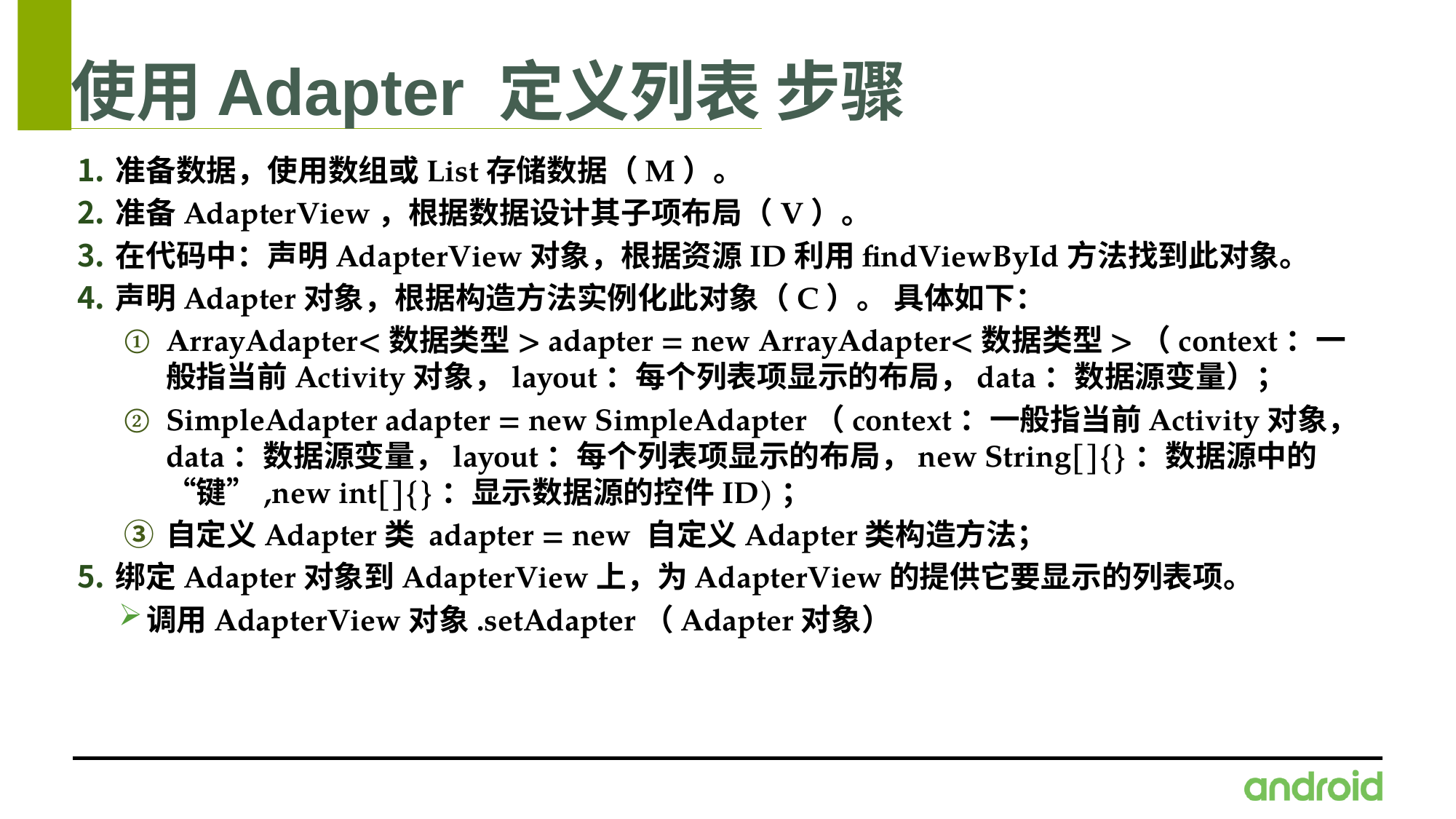

# 使用Adapter 定义列表 步骤
准备数据，使用数组或List存储数据（M）。
准备AdapterView，根据数据设计其子项布局（V）。
在代码中：声明AdapterView对象，根据资源ID利用findViewById方法找到此对象。
声明Adapter对象，根据构造方法实例化此对象（C）。 具体如下：
ArrayAdapter<数据类型> adapter = new ArrayAdapter<数据类型>（context：一般指当前Activity对象，layout：每个列表项显示的布局，data：数据源变量）；
SimpleAdapter adapter = new SimpleAdapter（context：一般指当前Activity对象，data：数据源变量，layout：每个列表项显示的布局，new String[]{}：数据源中的“键”,new int[]{}：显示数据源的控件ID)；
自定义Adapter类 adapter = new 自定义Adapter类构造方法；
绑定Adapter对象到AdapterView上，为AdapterView的提供它要显示的列表项。
调用AdapterView对象.setAdapter（Adapter对象）